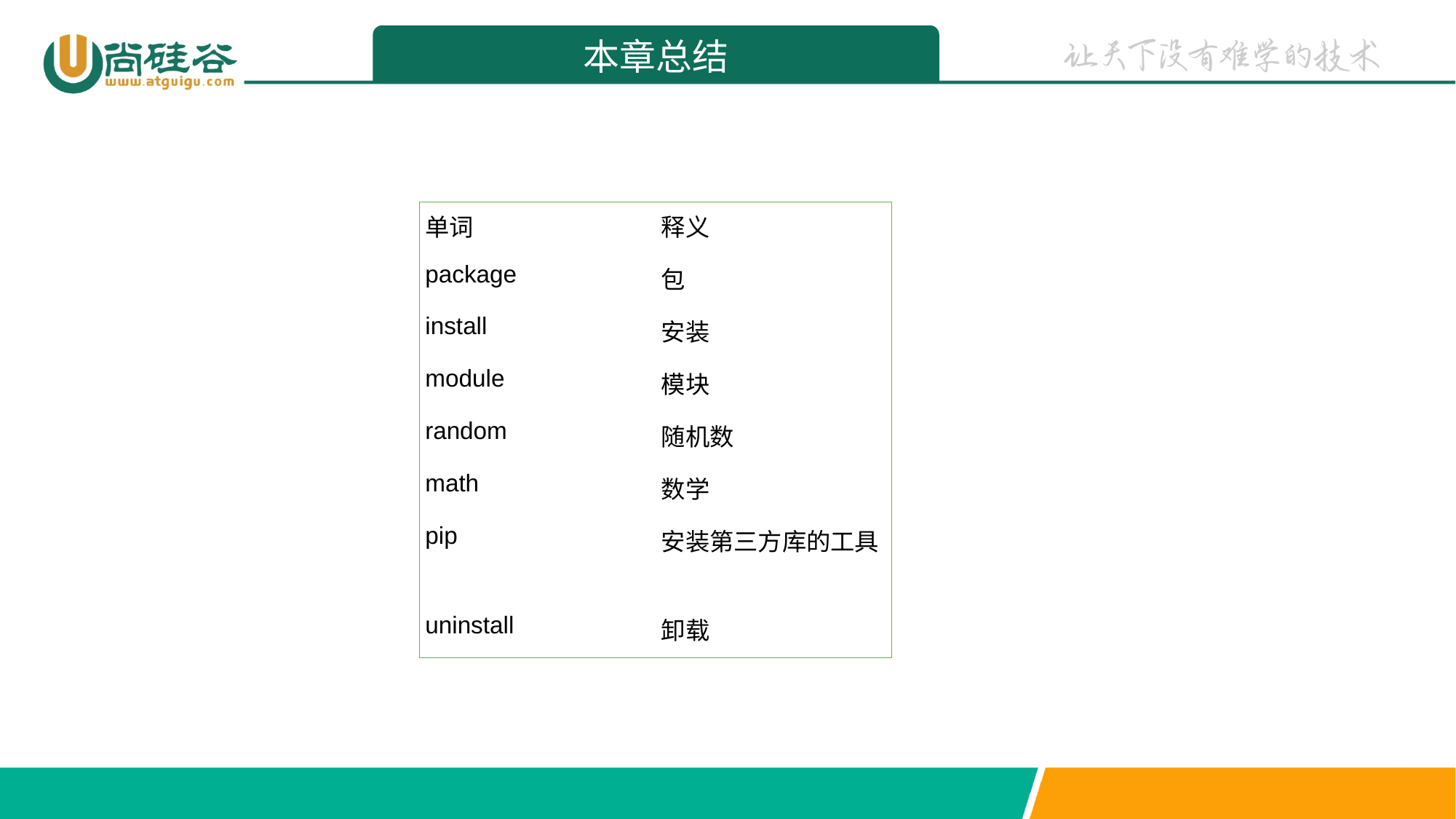

本章总结
| 单词 | 释义 |
| --- | --- |
| package | 包 |
| install | 安装 |
| module | 模块 |
| random | 随机数 |
| math | 数学 |
| pip | 安装第三方库的工具 |
| uninstall | 卸载 |